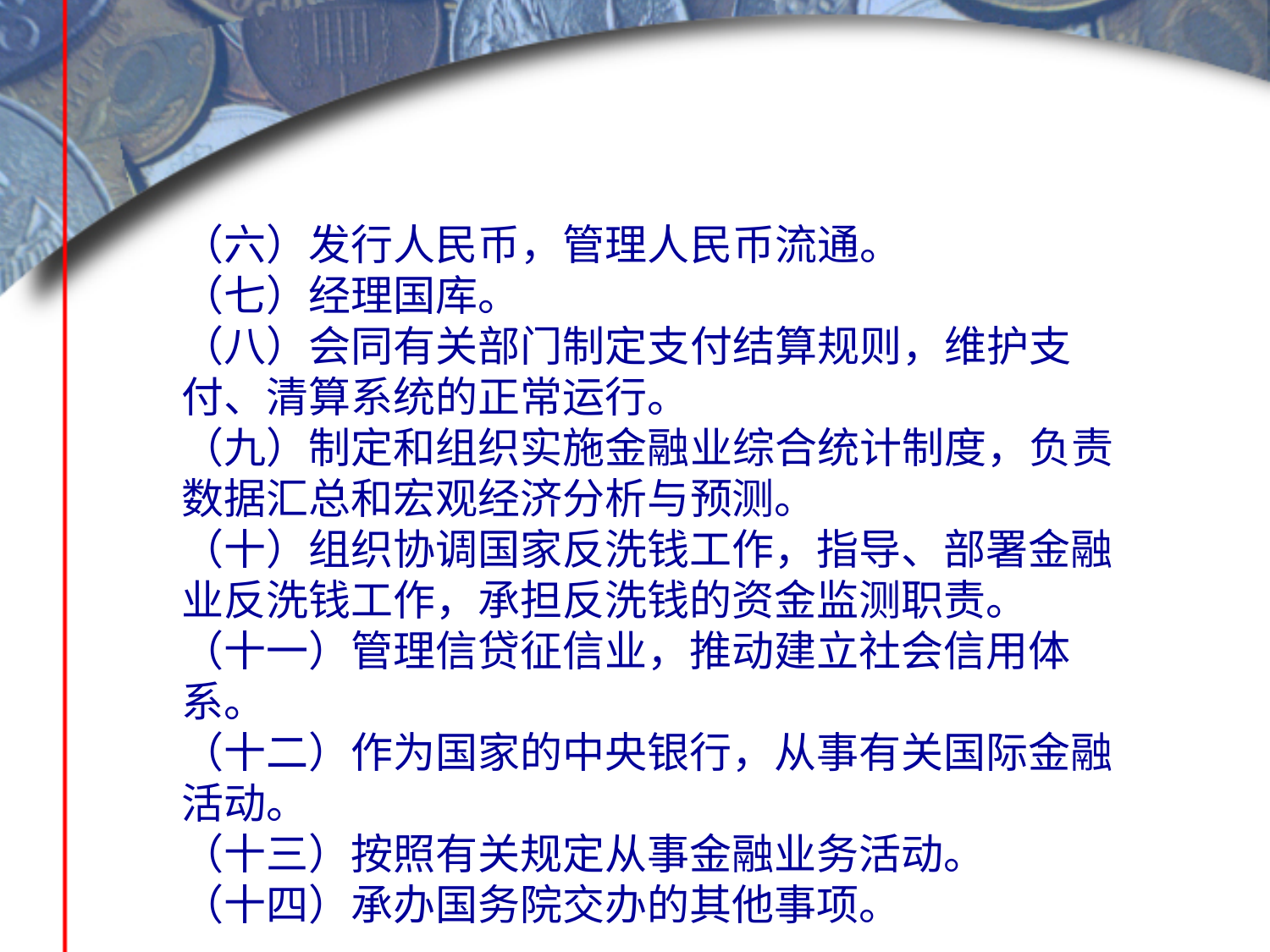

（六）发行人民币，管理人民币流通。
（七）经理国库。
（八）会同有关部门制定支付结算规则，维护支付、清算系统的正常运行。
（九）制定和组织实施金融业综合统计制度，负责数据汇总和宏观经济分析与预测。
（十）组织协调国家反洗钱工作，指导、部署金融业反洗钱工作，承担反洗钱的资金监测职责。
（十一）管理信贷征信业，推动建立社会信用体系。
（十二）作为国家的中央银行，从事有关国际金融活动。
（十三）按照有关规定从事金融业务活动。
（十四）承办国务院交办的其他事项。